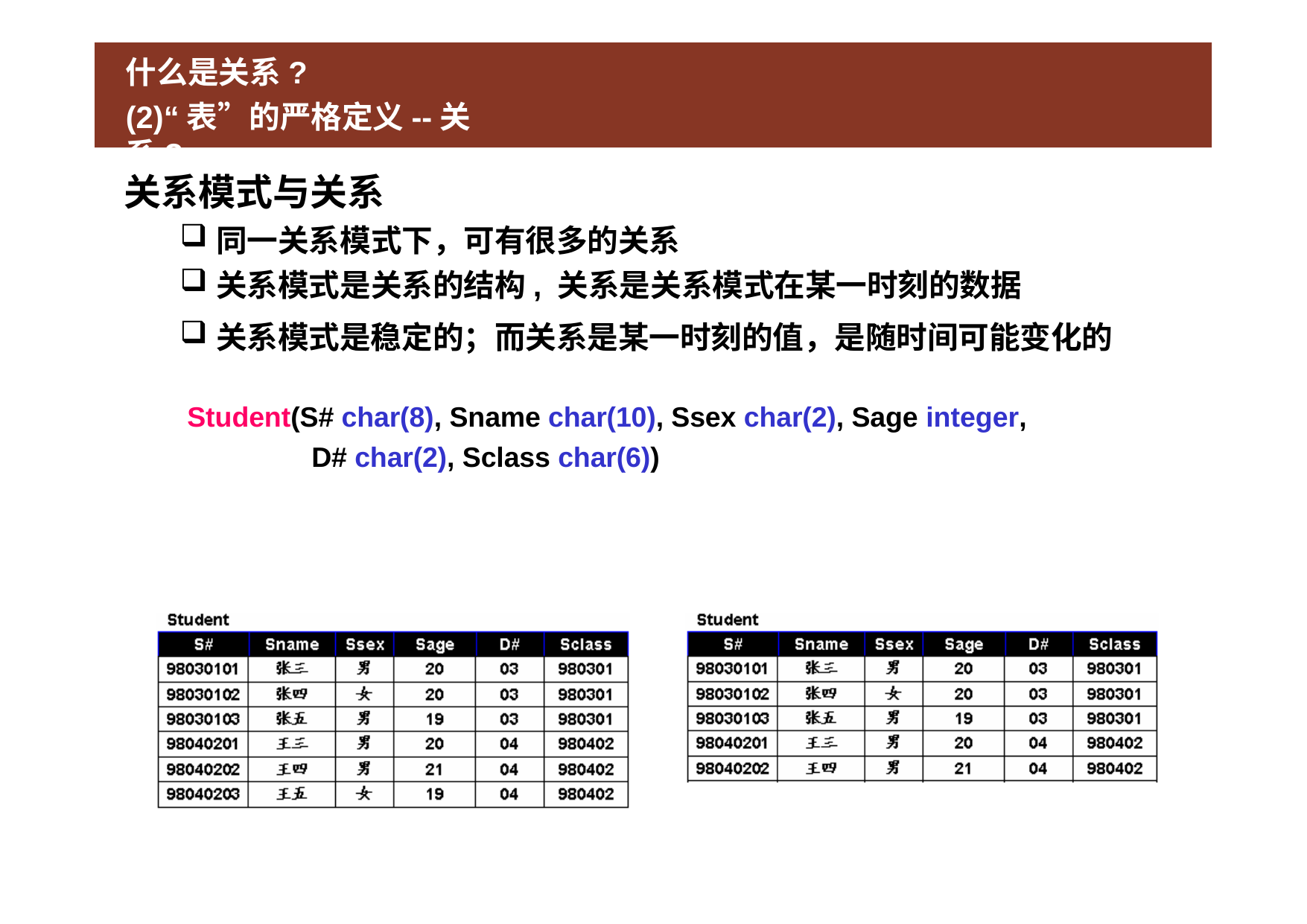

# 什么是关系?
(2)“表”的严格定义--关系?
关系模式与关系
同一关系模式下，可有很多的关系
关系模式是关系的结构, 关系是关系模式在某一时刻的数据
关系模式是稳定的；而关系是某一时刻的值，是随时间可能变化的

Student(S# char(8), Sname char(10), Ssex char(2), Sage integer,  D# char(2), Sclass char(6))